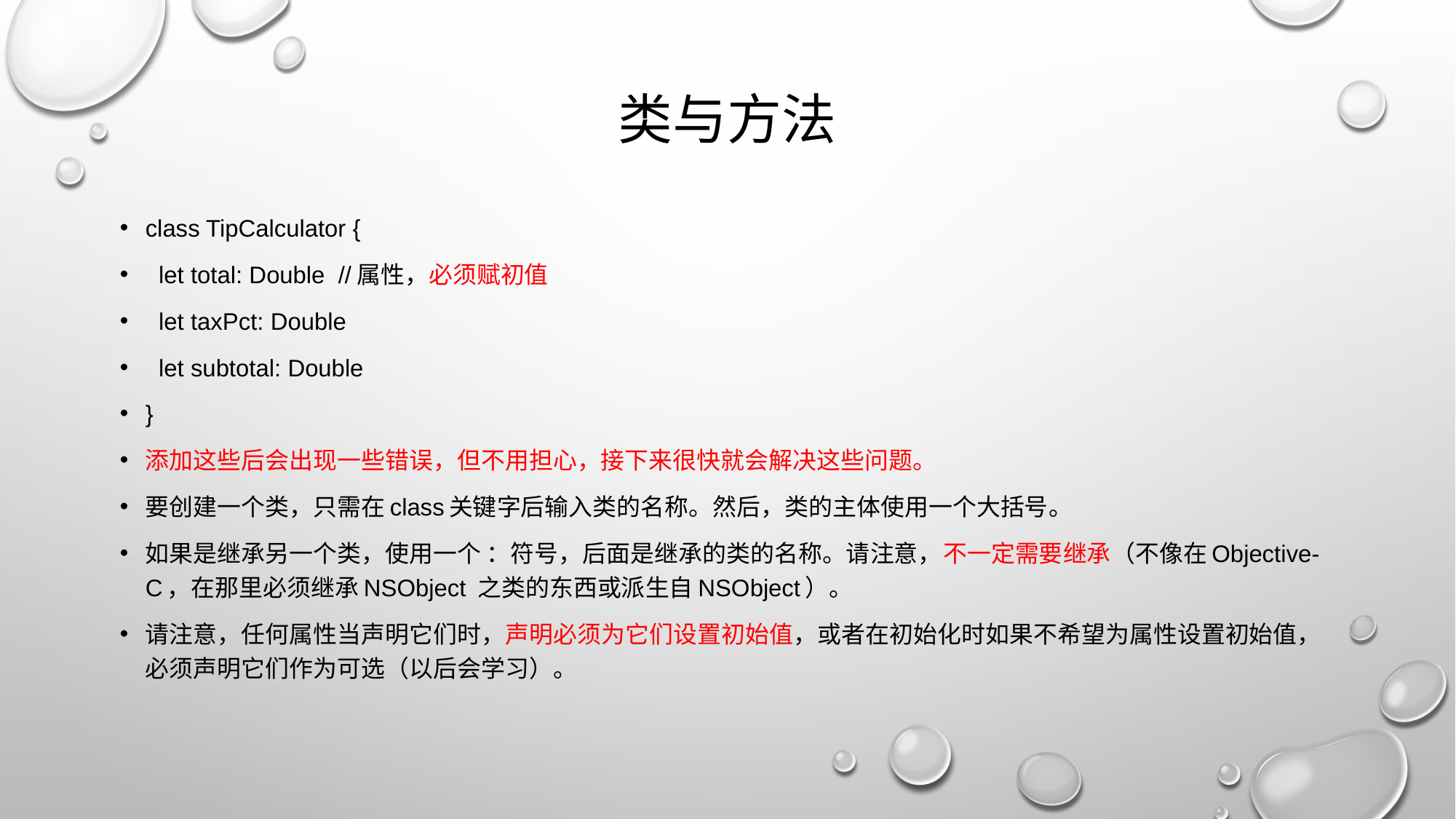

# 类与方法
class TipCalculator {
  let total: Double  //属性，必须赋初值
  let taxPct: Double
  let subtotal: Double
}
添加这些后会出现一些错误，但不用担心，接下来很快就会解决这些问题。
要创建一个类，只需在class关键字后输入类的名称。然后，类的主体使用一个大括号。
如果是继承另一个类，使用一个 ：符号，后面是继承的类的名称。请注意，不一定需要继承（不像在Objective-C，在那里必须继承NSObject 之类的东西或派生自NSObject）。
请注意，任何属性当声明它们时，声明必须为它们设置初始值，或者在初始化时如果不希望为属性设置初始值，必须声明它们作为可选（以后会学习）。